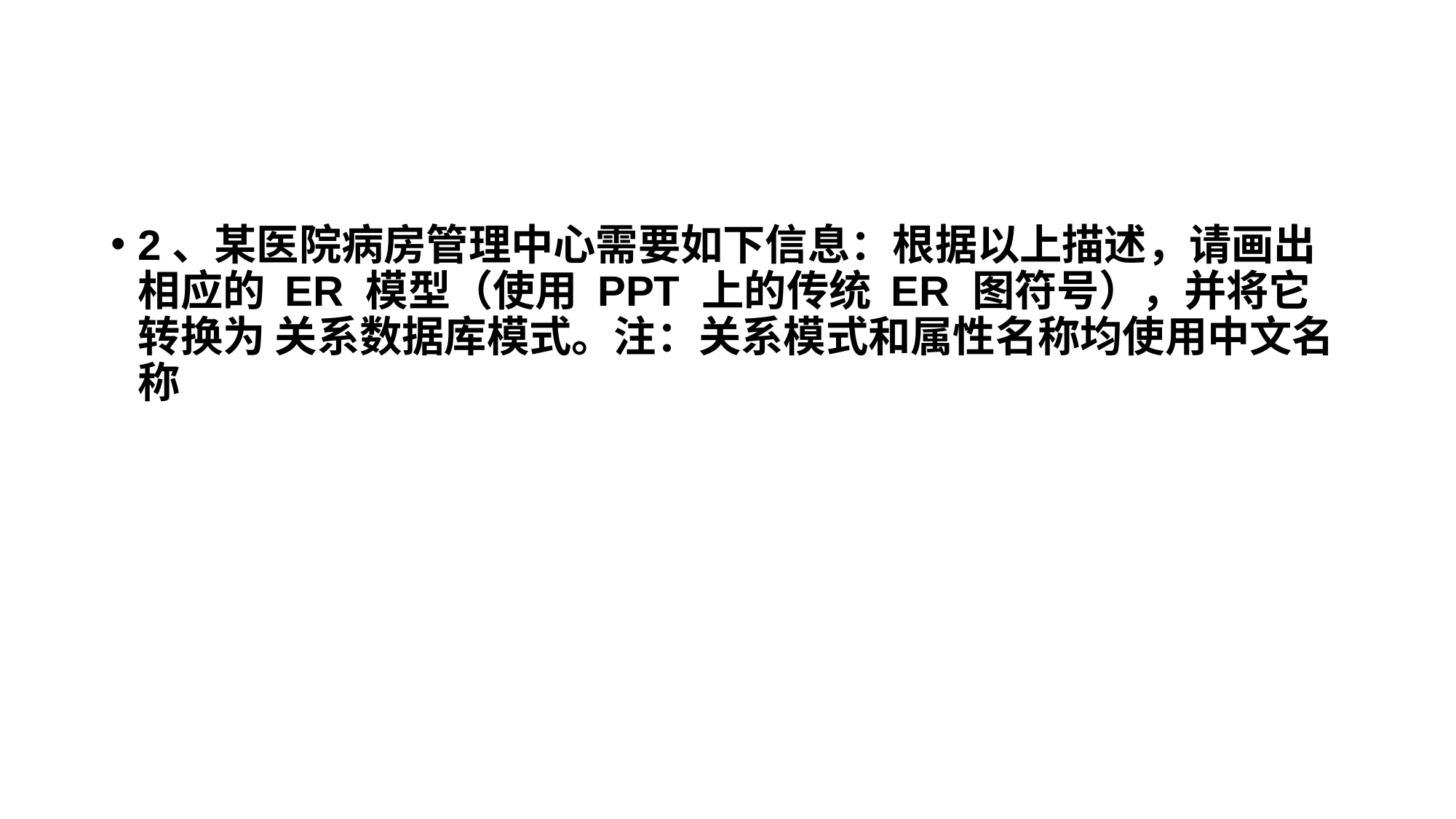

#
2、某医院病房管理中心需要如下信息：根据以上描述，请画出相应的 ER 模型（使用 PPT 上的传统 ER 图符号），并将它转换为 关系数据库模式。注：关系模式和属性名称均使用中文名称